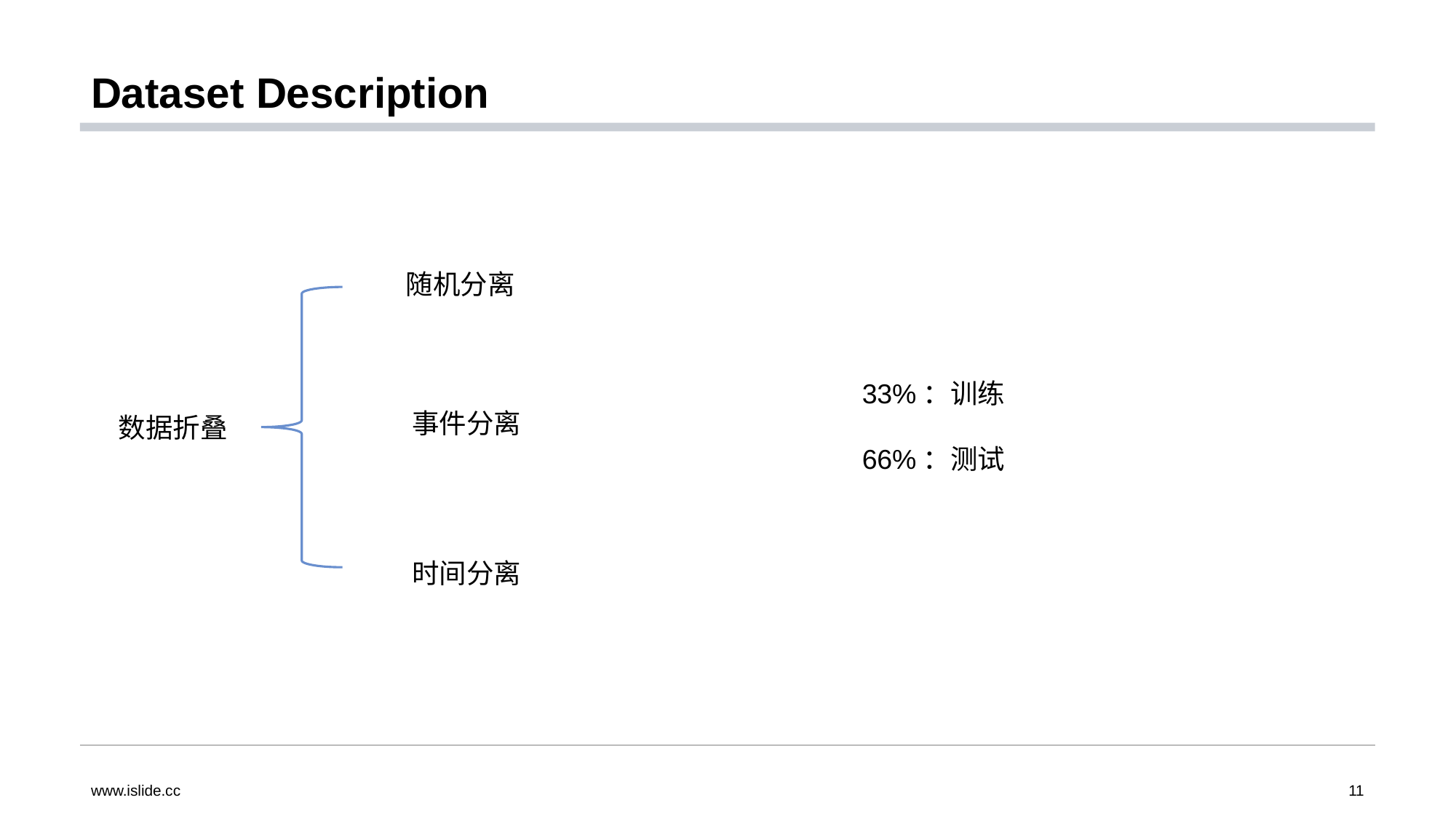

# Dataset Description
随机分离

33%：训练
66%：测试
事件分离
数据折叠

时间分离
www.islide.cc
11